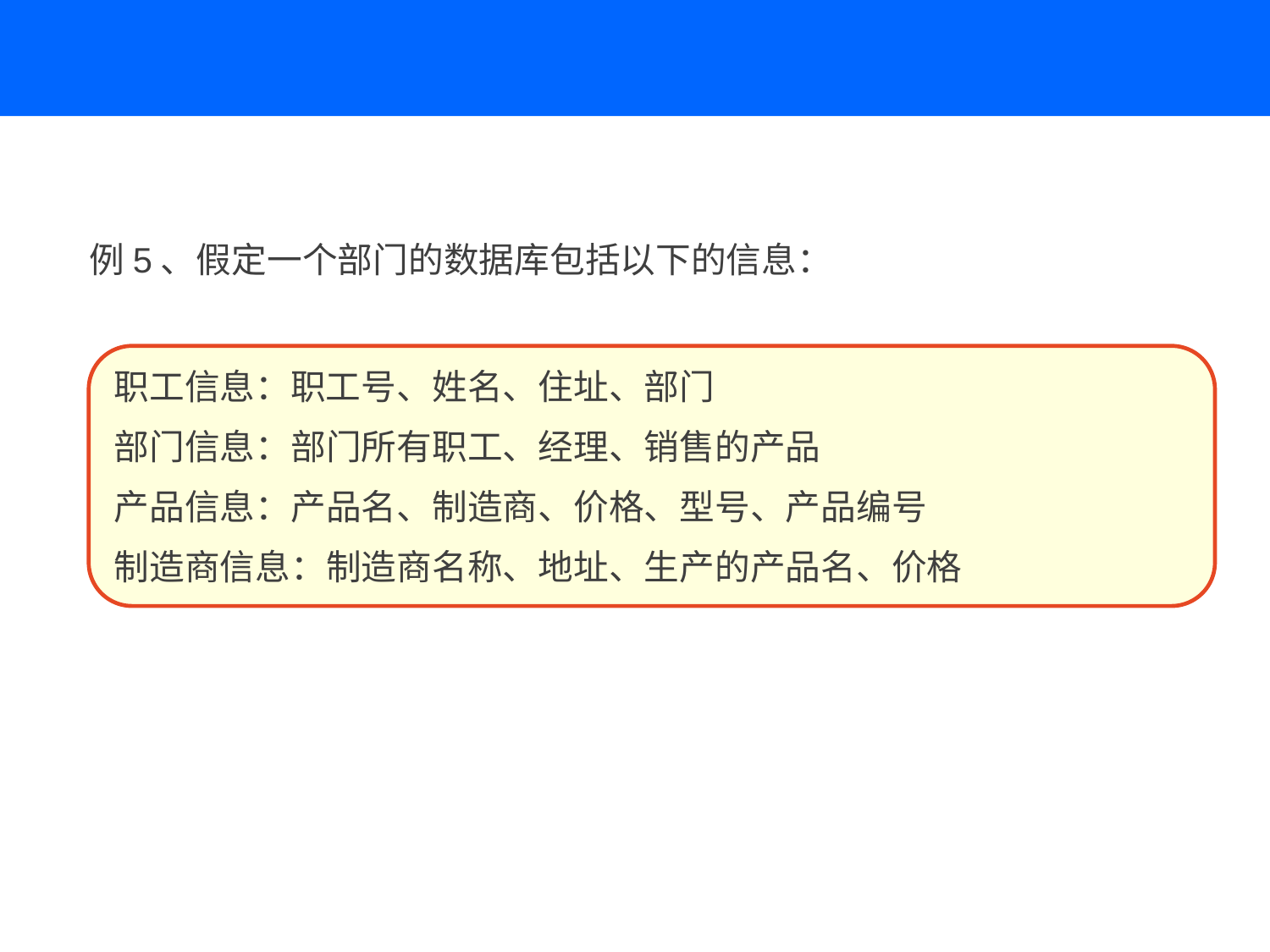

例5、假定一个部门的数据库包括以下的信息：
职工信息：职工号、姓名、住址、部门
部门信息：部门所有职工、经理、销售的产品
产品信息：产品名、制造商、价格、型号、产品编号
制造商信息：制造商名称、地址、生产的产品名、价格